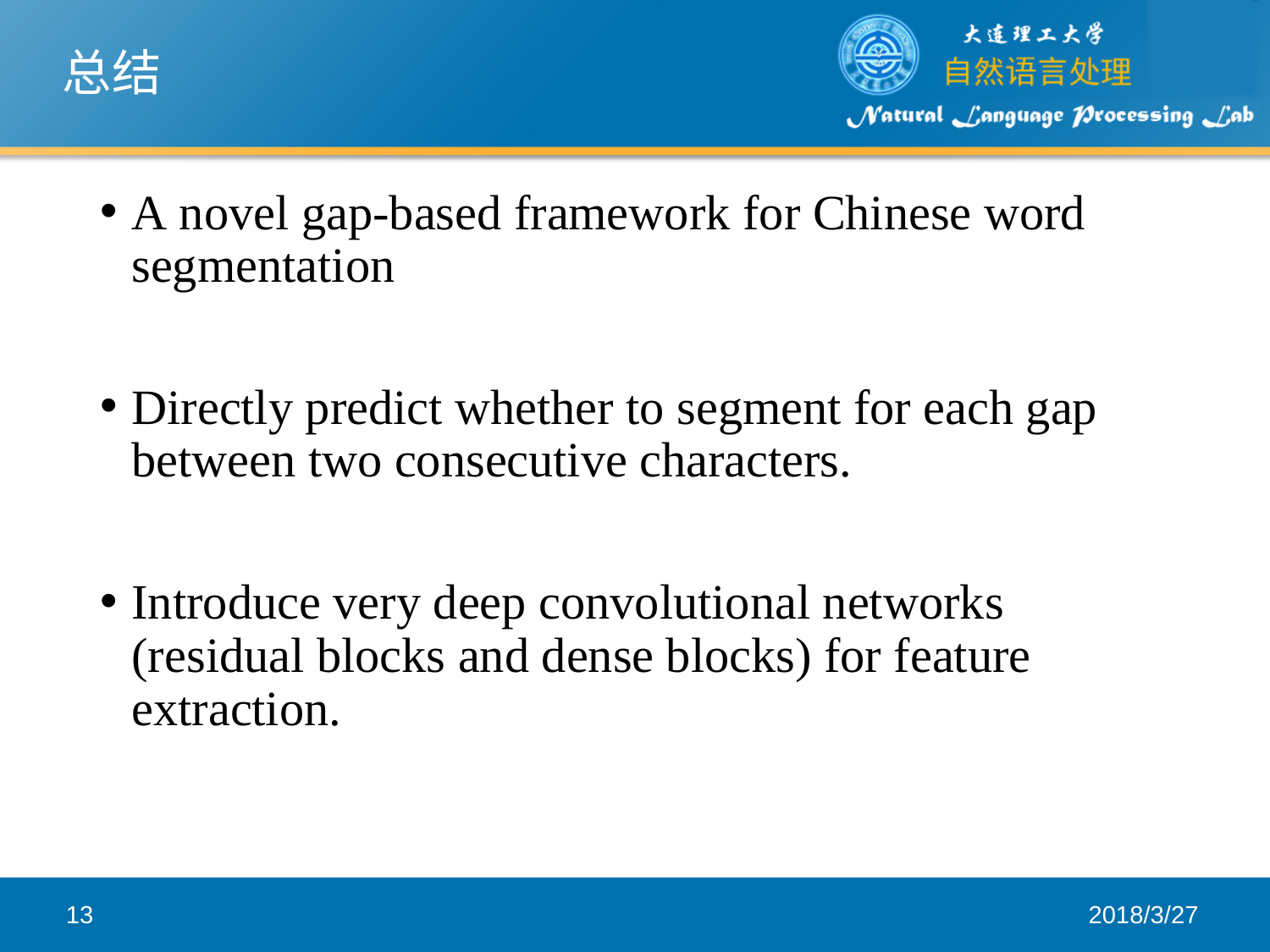

# 总结

A novel gap-based framework for Chinese word segmentation

Directly predict whether to segment for each gap between two consecutive characters.

Introduce very deep convolutional networks (residual blocks and dense blocks) for feature extraction.
13
2018/3/27